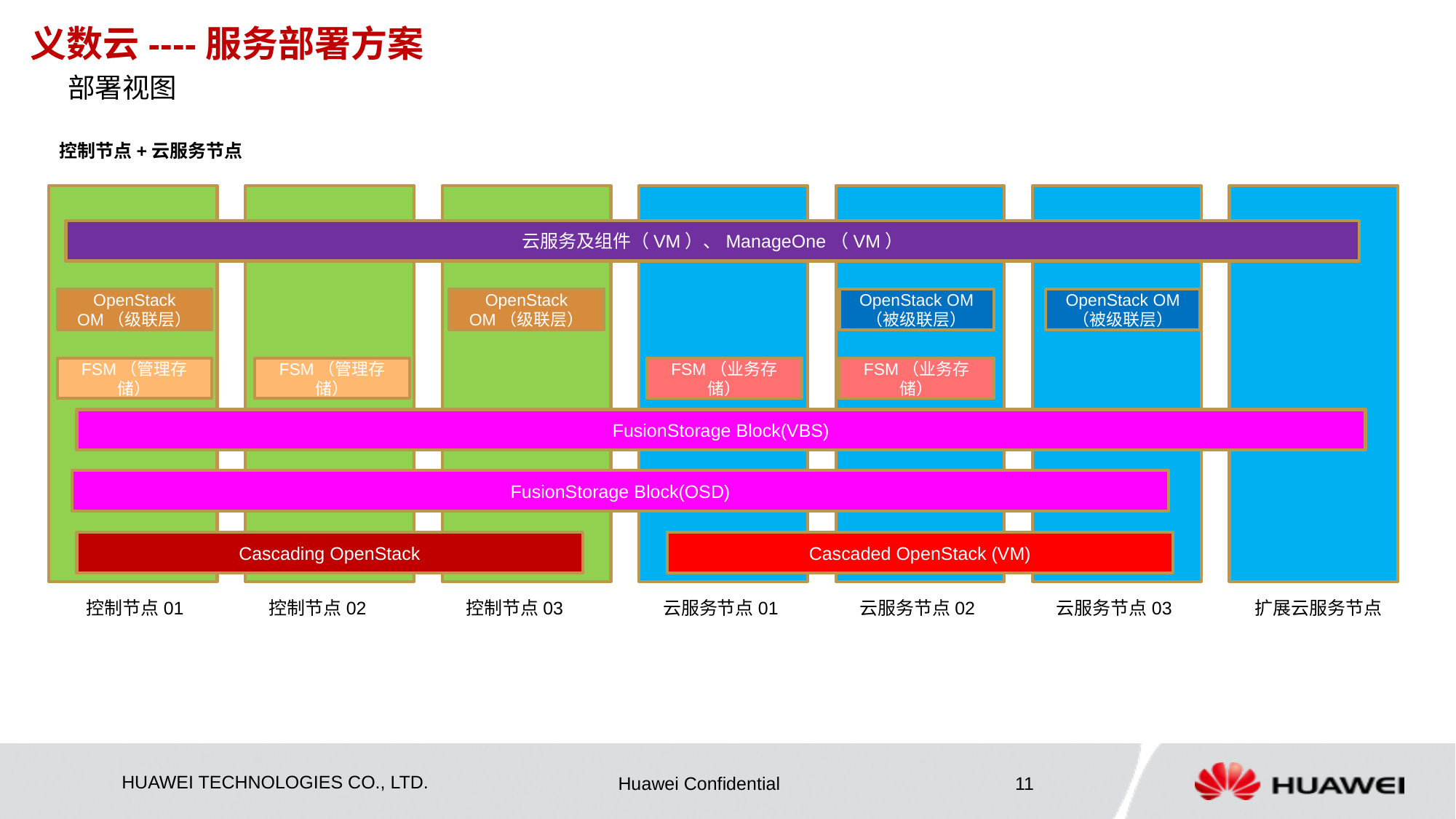

义数云----服务部署方案
部署视图
控制节点+云服务节点

云服务及组件（VM）、ManageOne（VM）
OpenStack OM（级联层）
OpenStack OM（级联层）
OpenStack OM
（被级联层）
OpenStack OM
（被级联层）
FSM（管理存储）
FSM（管理存储）
FSM（业务存储）
FSM（业务存储）
FusionStorage Block(VBS)
FusionStorage Block(OSD)
Cascading OpenStack
Cascaded OpenStack (VM)
控制节点01
控制节点02
控制节点03
云服务节点01
云服务节点02
云服务节点03
扩展云服务节点